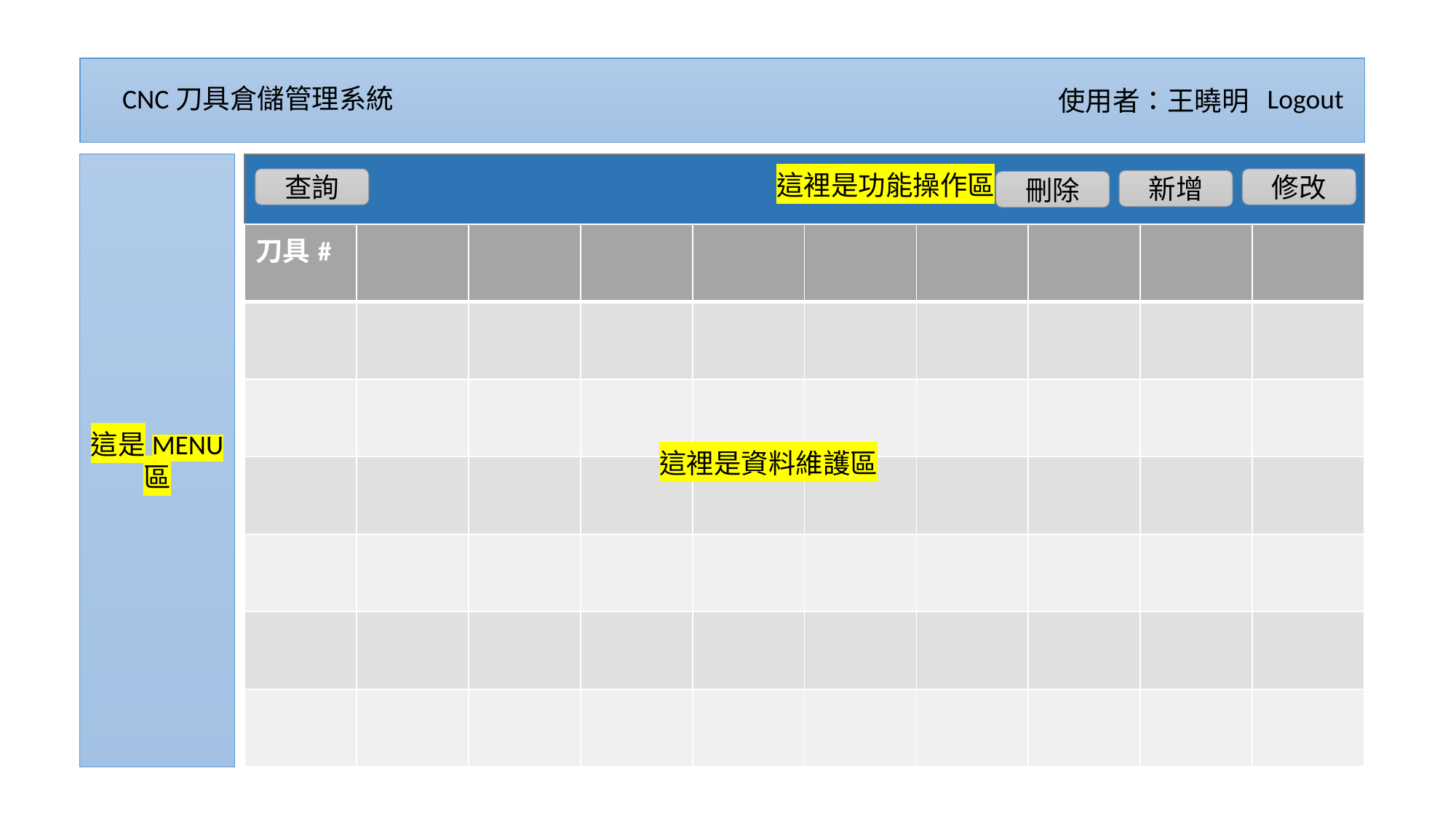

CNC刀具倉儲管理系統
Logout
使用者：王曉明
這是MENU區

這裡是功能操作區
查詢
修改
新增
刪除
| 刀具# |  |  |  |  |  |  |  |  |  |
| --- | --- | --- | --- | --- | --- | --- | --- | --- | --- |
|  |  |  |  |  |  |  |  |  |  |
|  |  |  |  |  |  |  |  |  |  |
|  |  |  |  |  |  |  |  |  |  |
|  |  |  |  |  |  |  |  |  |  |
|  |  |  |  |  |  |  |  |  |  |
|  |  |  |  |  |  |  |  |  |  |
這裡是資料維護區

這裡是資料維護區